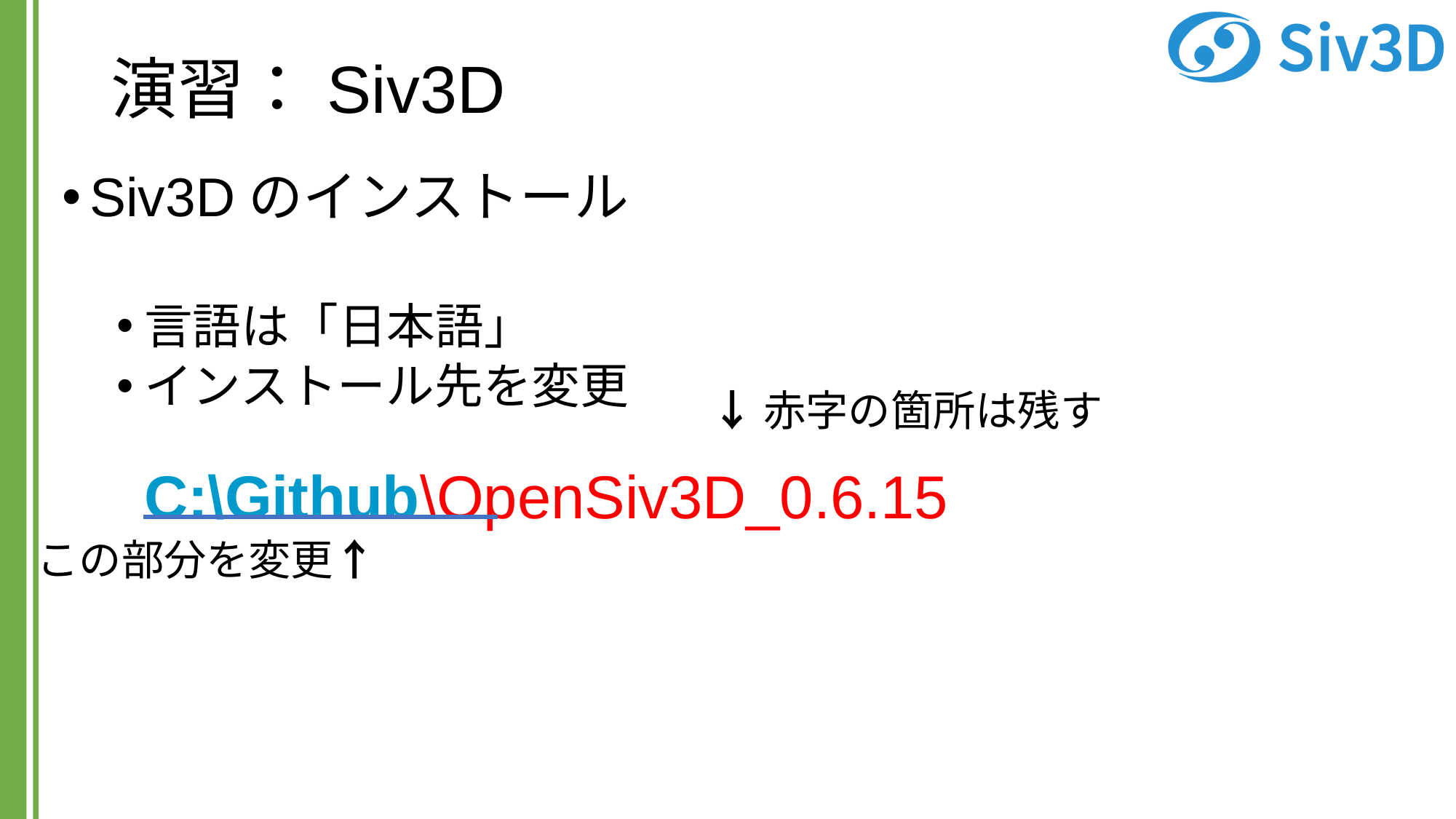

# 演習：Siv3D
Siv3Dのインストール
言語は「日本語」
インストール先を変更
C:\Github\OpenSiv3D_0.6.15
※デフォルトではDocumentsフォルダが指定されるが
　　OneDriveを有効にしているとOneDrive側の
　　Documentsフォルダにインストールされてしまうのを防ぐ
↓赤字の箇所は残す
この部分を変更↑